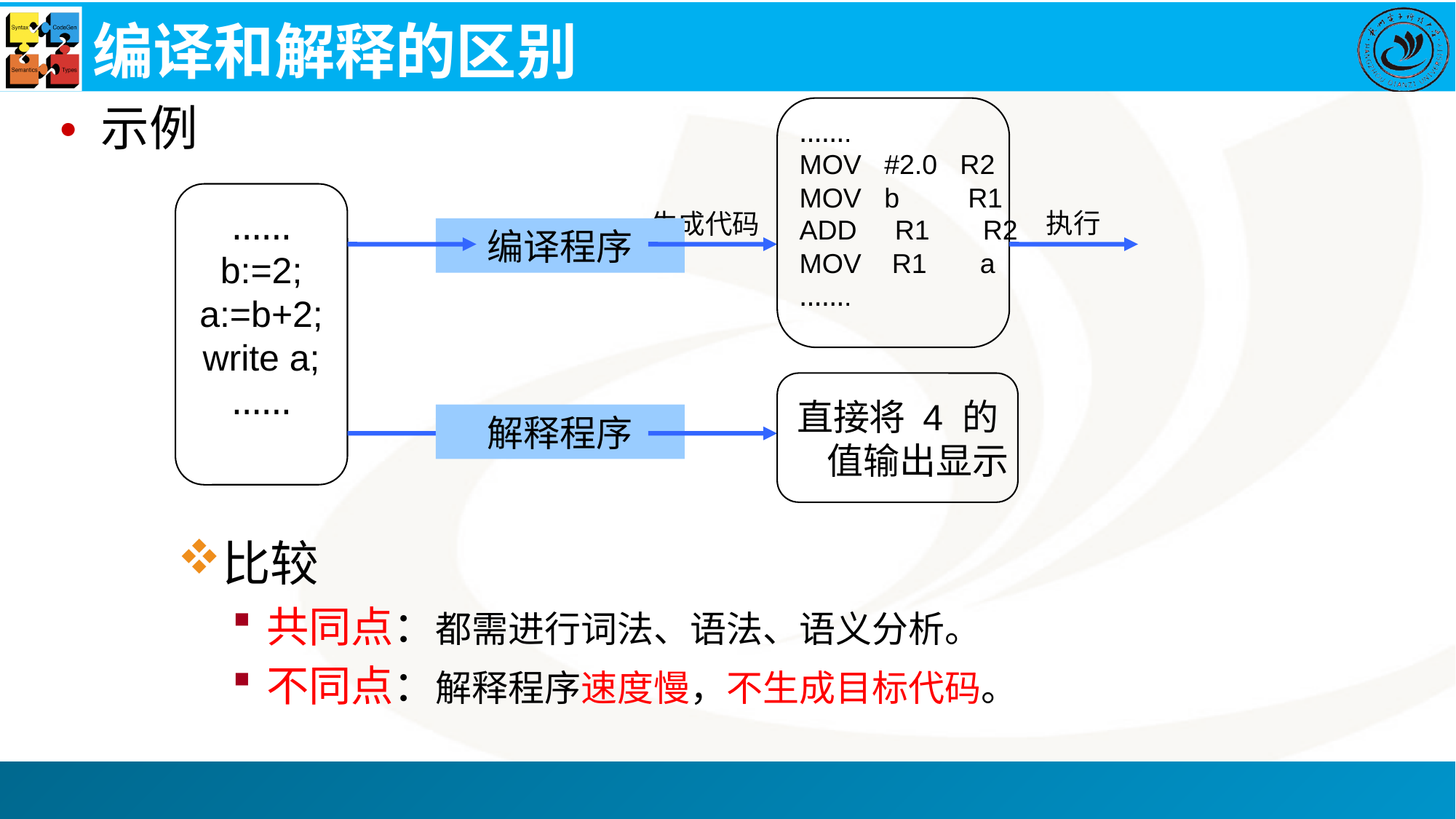

# 编译和解释的区别
示例
…….
MOV   #2.0   R2
MOV   b         R1
ADD     R1       R2
MOV    R1       a
…….
……
b:=2;
a:=b+2;
write a;
……

执行
生成代码
编译程序

直接将 4 的值输出显示
解释程序

比较
共同点：都需进行词法、语法、语义分析。
不同点：解释程序速度慢，不生成目标代码。
21